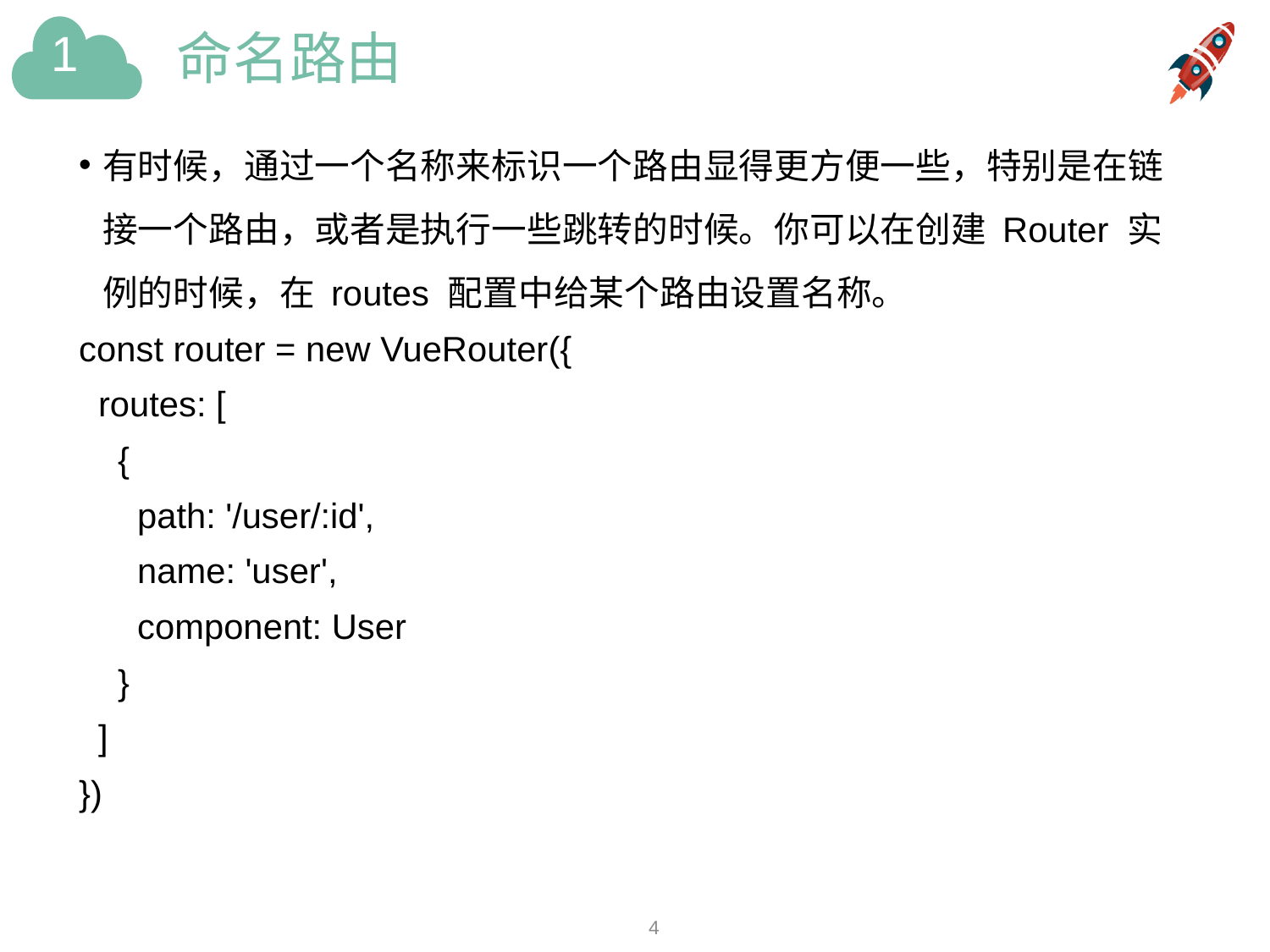

# 命名路由
有时候，通过一个名称来标识一个路由显得更方便一些，特别是在链接一个路由，或者是执行一些跳转的时候。你可以在创建 Router 实例的时候，在 routes 配置中给某个路由设置名称。
const router = new VueRouter({
  routes: [
    {
      path: '/user/:id',
      name: 'user',
      component: User
    }
  ]
})
4